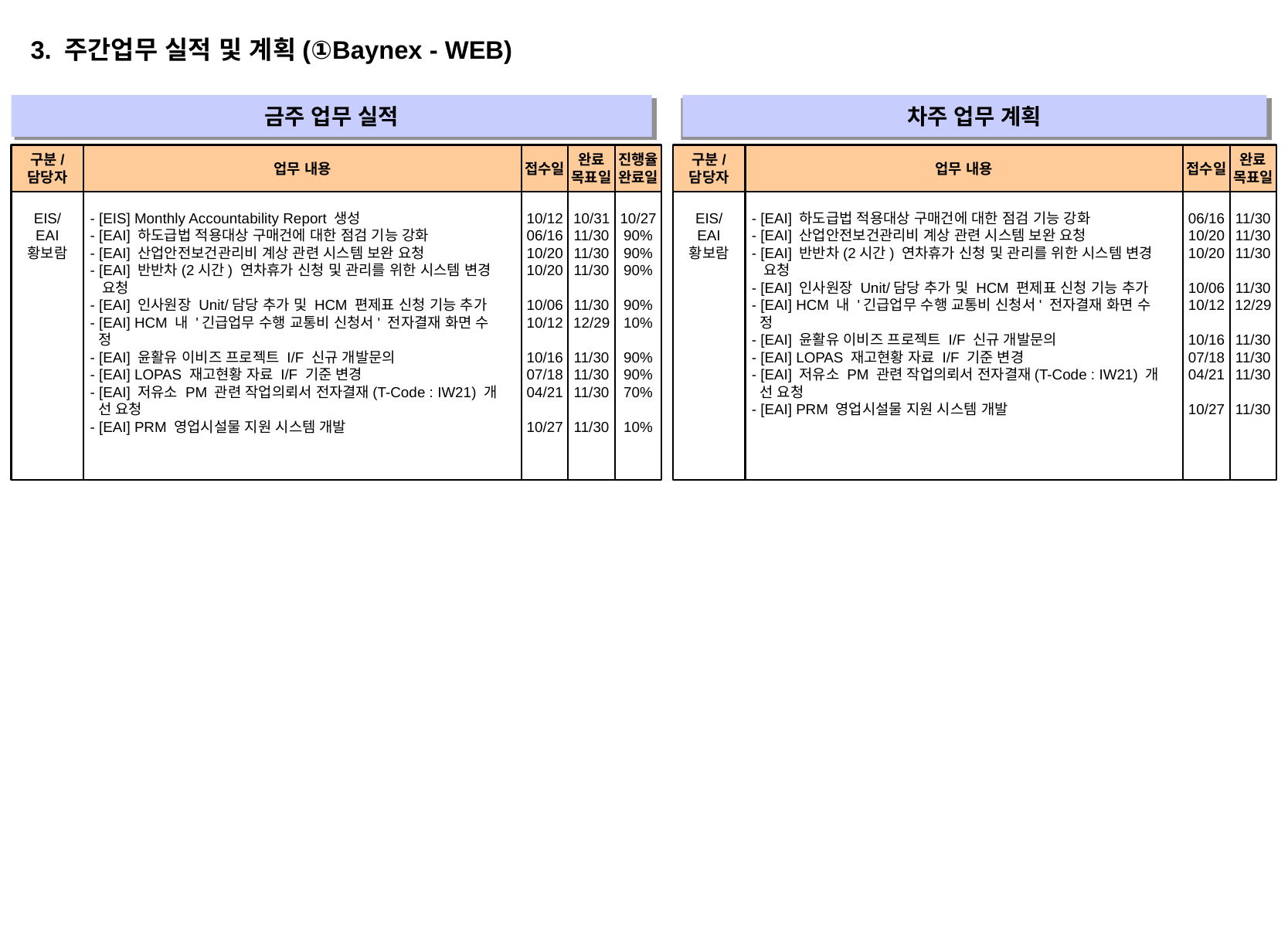

3. 주간업무 실적 및 계획(①Baynex - WEB)
금주 업무 실적
차주 업무 계획
" "
" "
구분/
담당자
업무 내용
접수일
완료
목표일
진행율
완료일
구분/
담당자
업무 내용
접수일
완료
목표일
EIS/
EAI
황보람

- [EIS] Monthly Accountability Report 생성
- [EAI] 하도급법 적용대상 구매건에 대한 점검 기능 강화
- [EAI] 산업안전보건관리비 계상 관련 시스템 보완 요청
- [EAI] 반반차(2시간) 연차휴가 신청 및 관리를 위한 시스템 변경
   요청
- [EAI] 인사원장 Unit/담당 추가 및 HCM 편제표 신청 기능 추가
- [EAI] HCM 내 '긴급업무 수행 교통비 신청서' 전자결재 화면 수
  정
- [EAI] 윤활유 이비즈 프로젝트 I/F 신규 개발문의
- [EAI] LOPAS 재고현황 자료 I/F 기준 변경
- [EAI] 저유소 PM 관련 작업의뢰서 전자결재(T-Code : IW21) 개
  선 요청
- [EAI] PRM 영업시설물 지원 시스템 개발
10/12
06/16
10/20
10/20
10/06
10/12
10/16
07/18
04/21
10/27
10/31
11/30
11/30
11/30
11/30
12/29
11/30
11/30
11/30
11/30
10/27
90%
90%
90%
90%
10%
90%
90%
70%
10%
EIS/
EAI
황보람

- [EAI] 하도급법 적용대상 구매건에 대한 점검 기능 강화
- [EAI] 산업안전보건관리비 계상 관련 시스템 보완 요청
- [EAI] 반반차(2시간) 연차휴가 신청 및 관리를 위한 시스템 변경
   요청
- [EAI] 인사원장 Unit/담당 추가 및 HCM 편제표 신청 기능 추가
- [EAI] HCM 내 '긴급업무 수행 교통비 신청서' 전자결재 화면 수
  정
- [EAI] 윤활유 이비즈 프로젝트 I/F 신규 개발문의
- [EAI] LOPAS 재고현황 자료 I/F 기준 변경
- [EAI] 저유소 PM 관련 작업의뢰서 전자결재(T-Code : IW21) 개
  선 요청
- [EAI] PRM 영업시설물 지원 시스템 개발
06/16
10/20
10/20
10/06
10/12
10/16
07/18
04/21
10/27
11/30
11/30
11/30
11/30
12/29
11/30
11/30
11/30
11/30